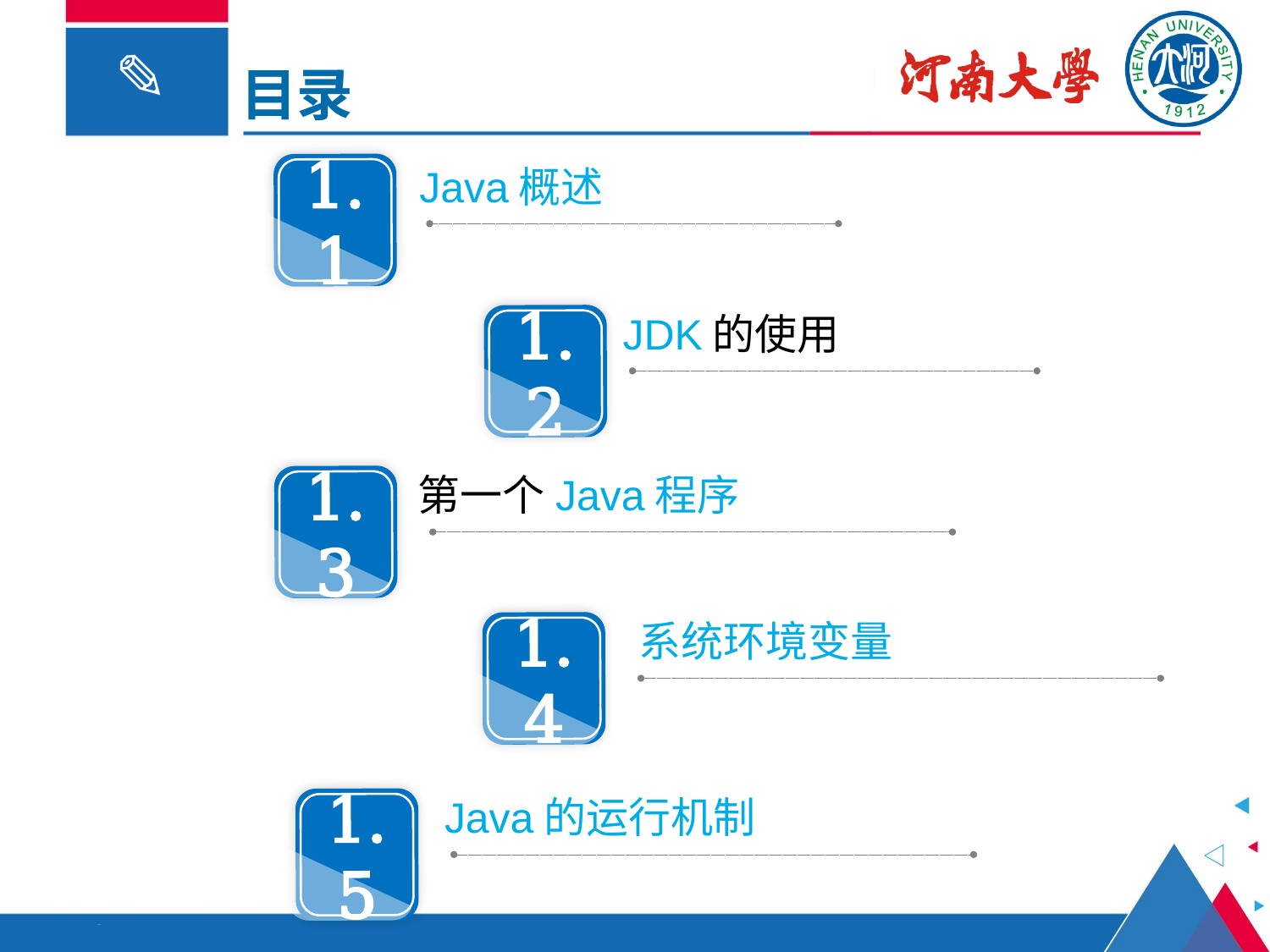

目录
1.1

Java概述
JDK的使用
1.2

第一个Java程序
1.3

系统环境变量
1.4

Java的运行机制
1.5